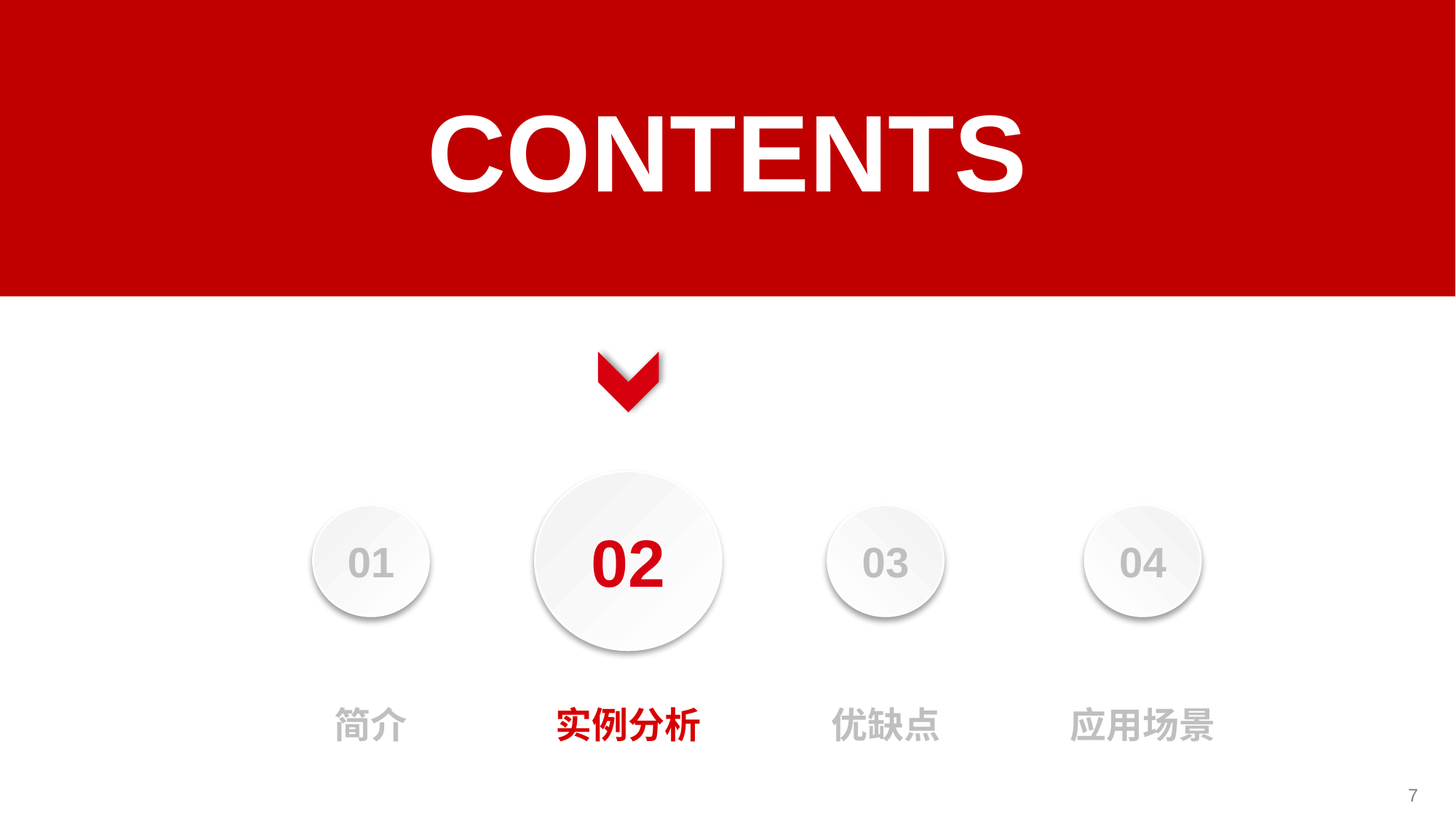

CONTENTS

02
实例分析

01
简介
03
04
优缺点
应用场景